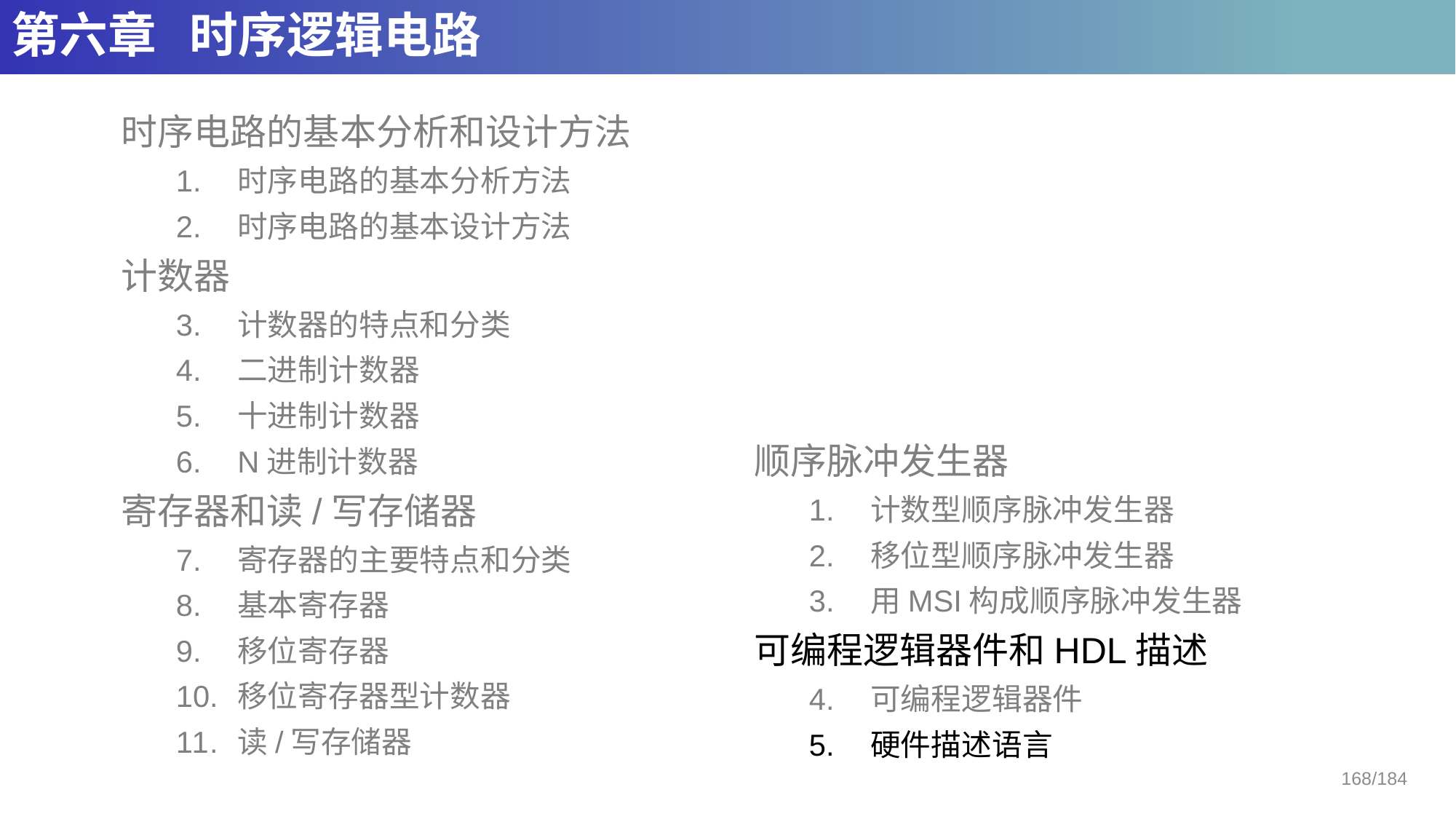

# 第六章   时序逻辑电路
时序电路的基本分析和设计方法
时序电路的基本分析方法
时序电路的基本设计方法
计数器
计数器的特点和分类
二进制计数器
十进制计数器
N进制计数器
寄存器和读/写存储器
寄存器的主要特点和分类
基本寄存器
移位寄存器
移位寄存器型计数器
读/写存储器
顺序脉冲发生器
计数型顺序脉冲发生器
移位型顺序脉冲发生器
用MSI构成顺序脉冲发生器
可编程逻辑器件和HDL描述
可编程逻辑器件
硬件描述语言
168/184